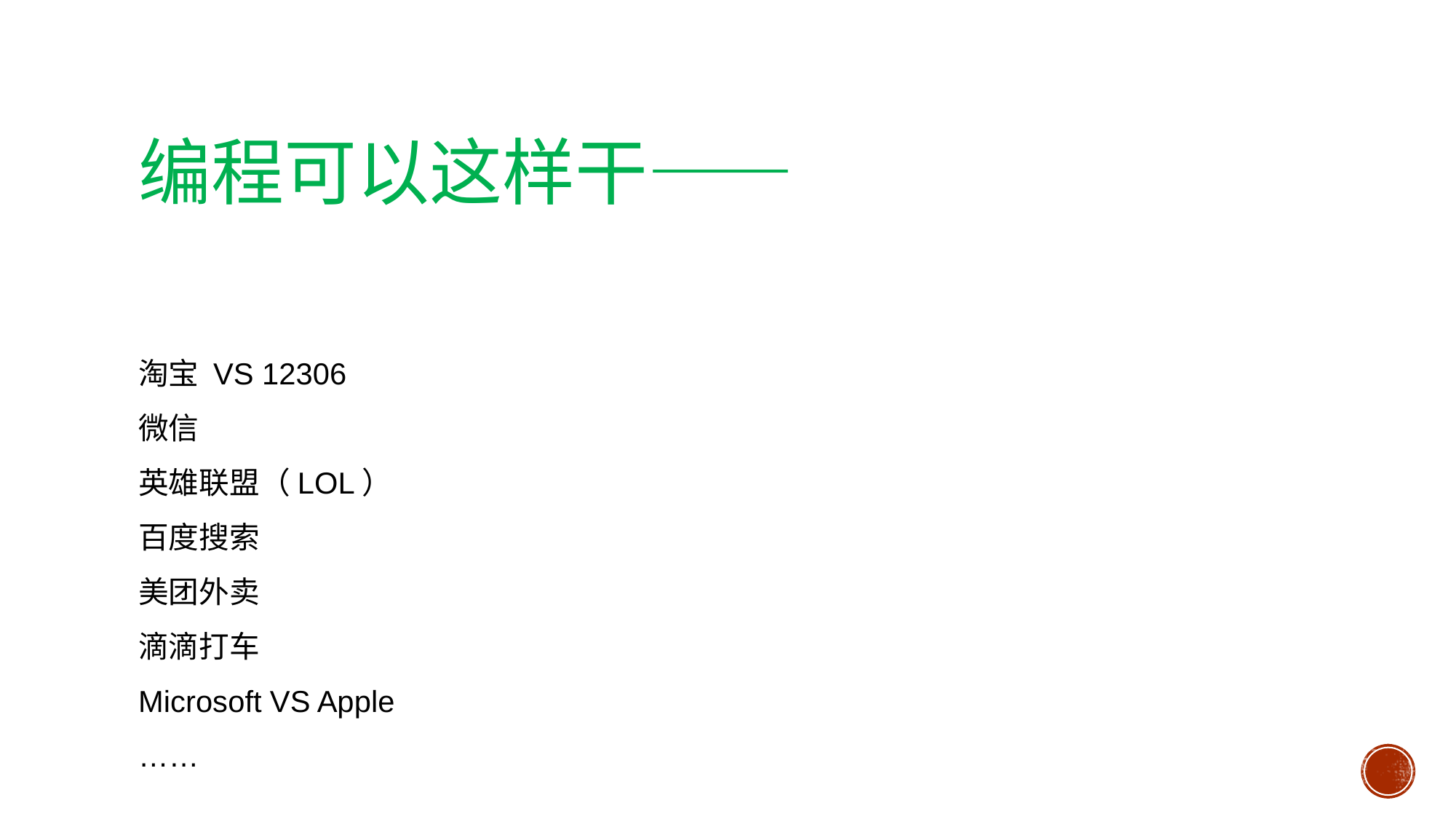

编程可以这样干——
淘宝 VS 12306
微信
英雄联盟（LOL）
百度搜索
美团外卖
滴滴打车
Microsoft VS Apple
……